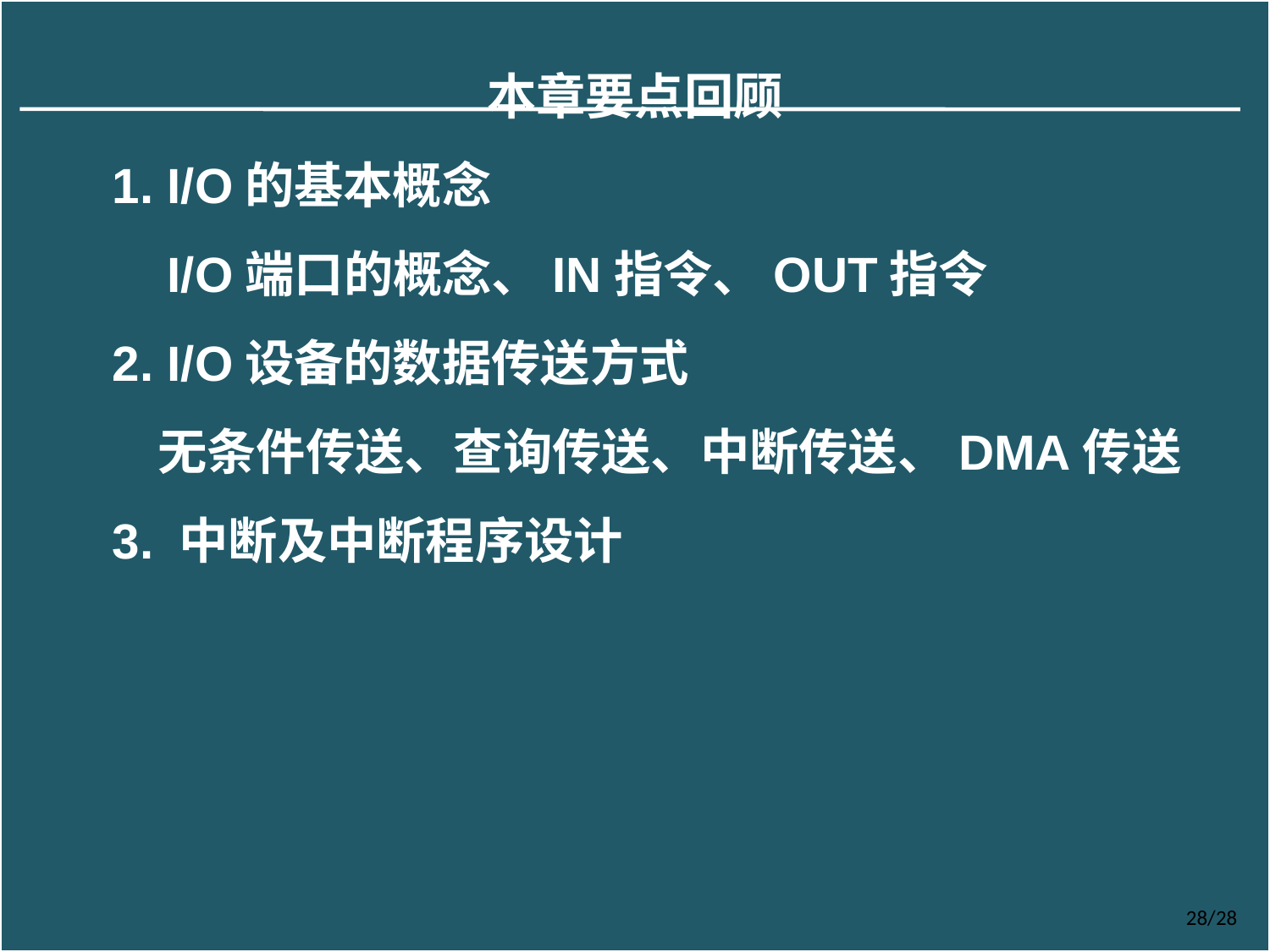

本章要点回顾
1. I/O的基本概念
    I/O端口的概念、IN指令、OUT指令
2. I/O设备的数据传送方式
   无条件传送、查询传送、中断传送、DMA传送
3. 中断及中断程序设计
28/28